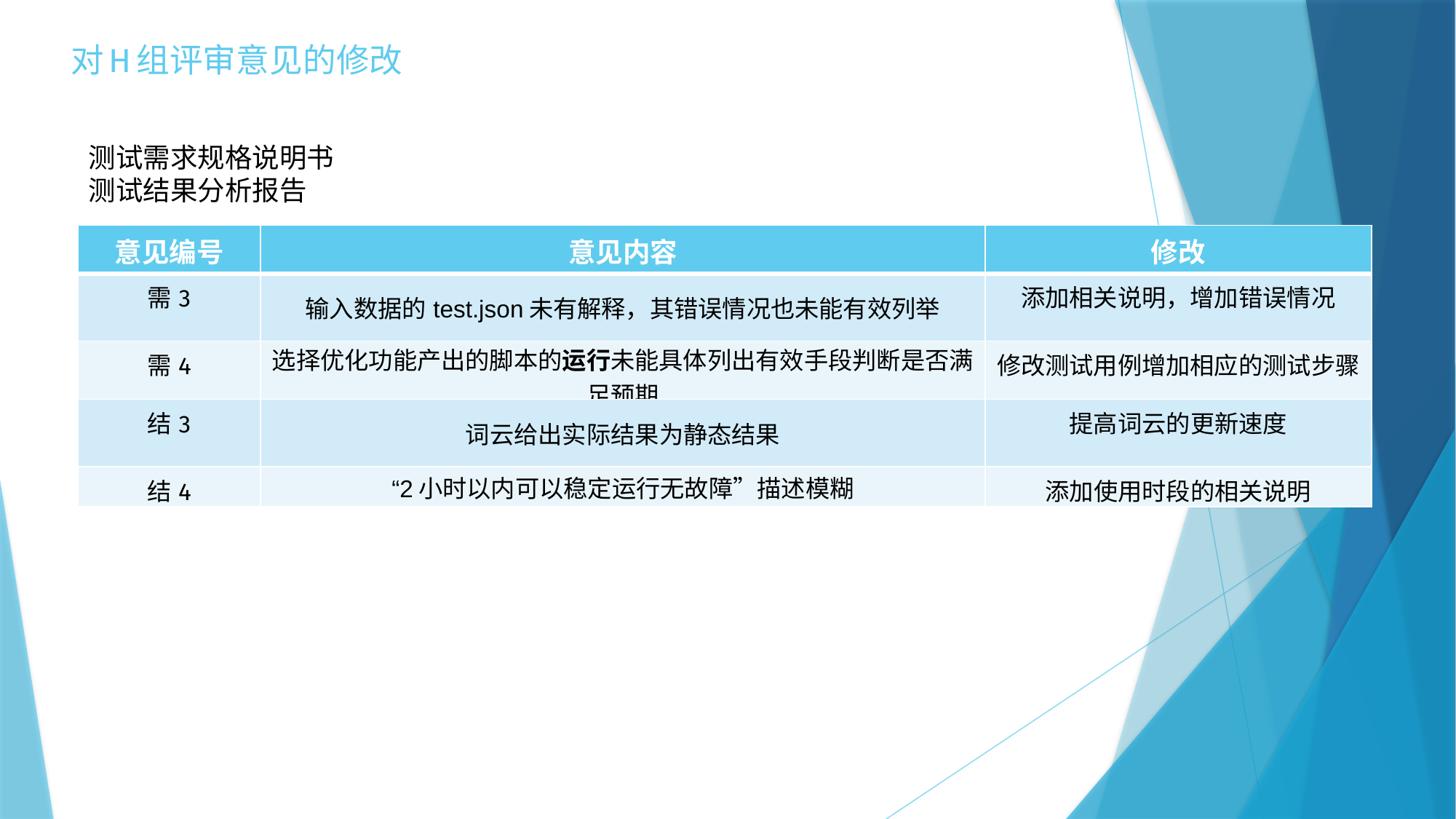

# 对H组评审意见的修改
测试需求规格说明书
测试结果分析报告

| 意见编号 | 意见内容 | 修改 |
| --- | --- | --- |
| 需3 | 输入数据的test.json未有解释，其错误情况也未能有效列举 | 添加相关说明，增加错误情况 |
| 需4 | 选择优化功能产出的脚本的运行未能具体列出有效手段判断是否满足预期 | 修改测试用例增加相应的测试步骤 |
| 结3 | 词云给出实际结果为静态结果 | 提高词云的更新速度 |
| 结4 | “2小时以内可以稳定运行无故障”描述模糊 | 添加使用时段的相关说明 |